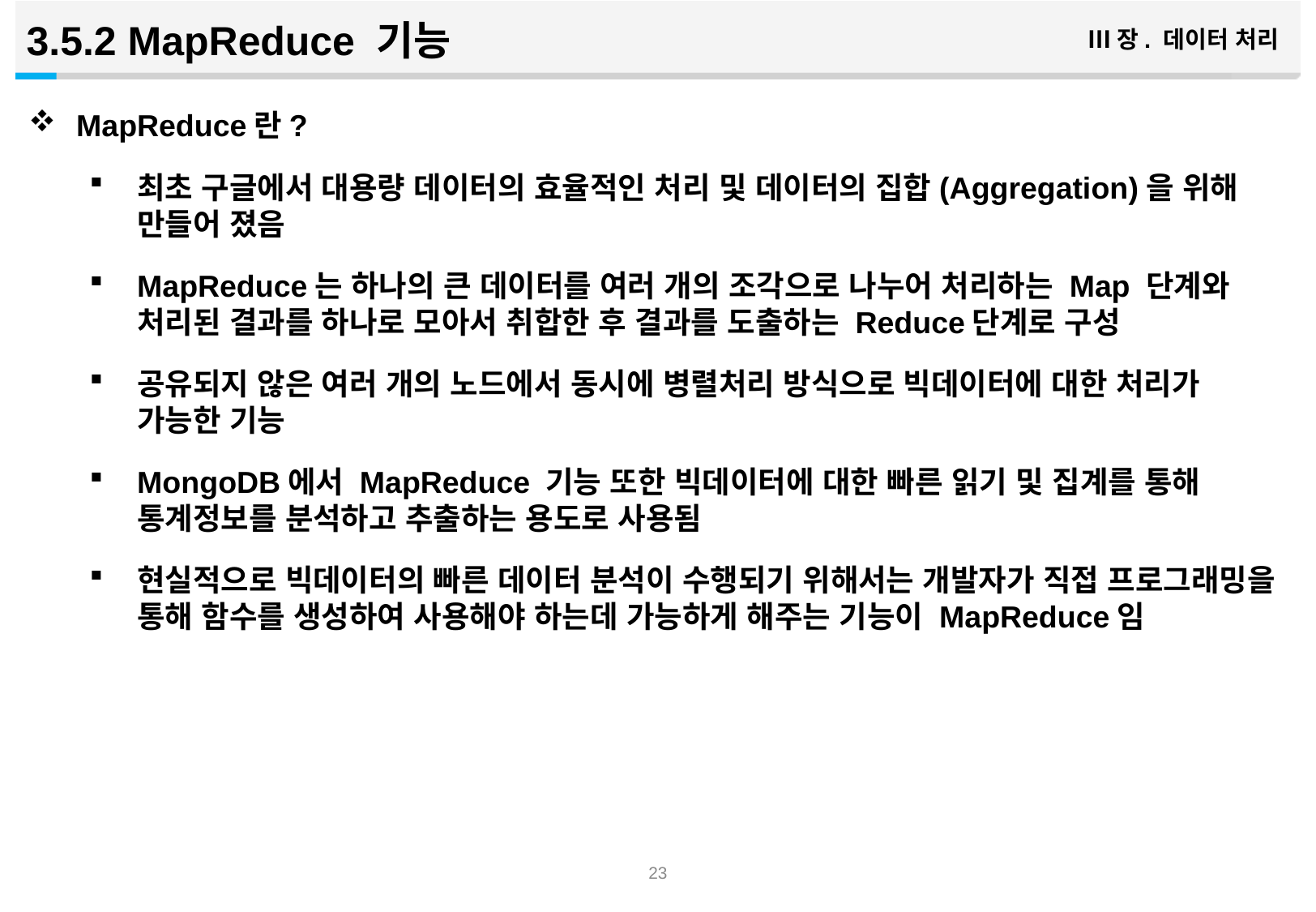

3.5.2 MapReduce 기능
Ⅲ장. 데이터 처리
MapReduce란?
최초 구글에서 대용량 데이터의 효율적인 처리 및 데이터의 집합(Aggregation)을 위해 만들어 졌음
MapReduce는 하나의 큰 데이터를 여러 개의 조각으로 나누어 처리하는 Map 단계와 처리된 결과를 하나로 모아서 취합한 후 결과를 도출하는 Reduce단계로 구성
공유되지 않은 여러 개의 노드에서 동시에 병렬처리 방식으로 빅데이터에 대한 처리가 가능한 기능
MongoDB에서 MapReduce 기능 또한 빅데이터에 대한 빠른 읽기 및 집계를 통해 통계정보를 분석하고 추출하는 용도로 사용됨
현실적으로 빅데이터의 빠른 데이터 분석이 수행되기 위해서는 개발자가 직접 프로그래밍을 통해 함수를 생성하여 사용해야 하는데 가능하게 해주는 기능이 MapReduce임
23